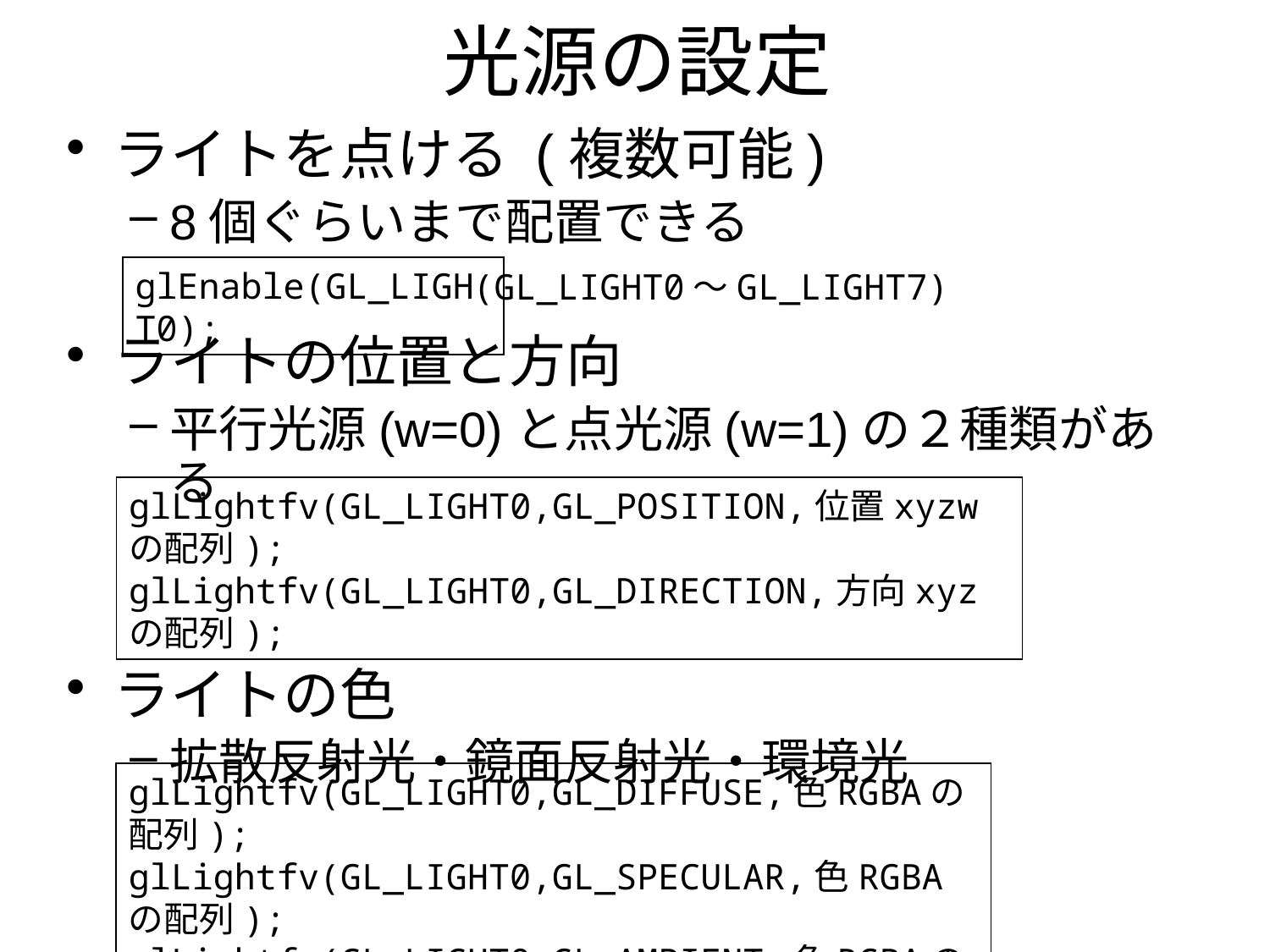

# 光源の設定
ライトを点ける (複数可能)
8個ぐらいまで配置できる

ライトの位置と方向
平行光源(w=0)と点光源(w=1)の２種類がある

ライトの色
拡散反射光・鏡面反射光・環境光

glEnable(GL_LIGHT0);
(GL_LIGHT0～GL_LIGHT7)
glLightfv(GL_LIGHT0,GL_POSITION,位置xyzwの配列);
glLightfv(GL_LIGHT0,GL_DIRECTION,方向xyzの配列);
glLightfv(GL_LIGHT0,GL_DIFFUSE,色RGBAの配列);
glLightfv(GL_LIGHT0,GL_SPECULAR,色RGBAの配列);
glLightfv(GL_LIGHT0,GL_AMBIENT,色RGBAの配列);